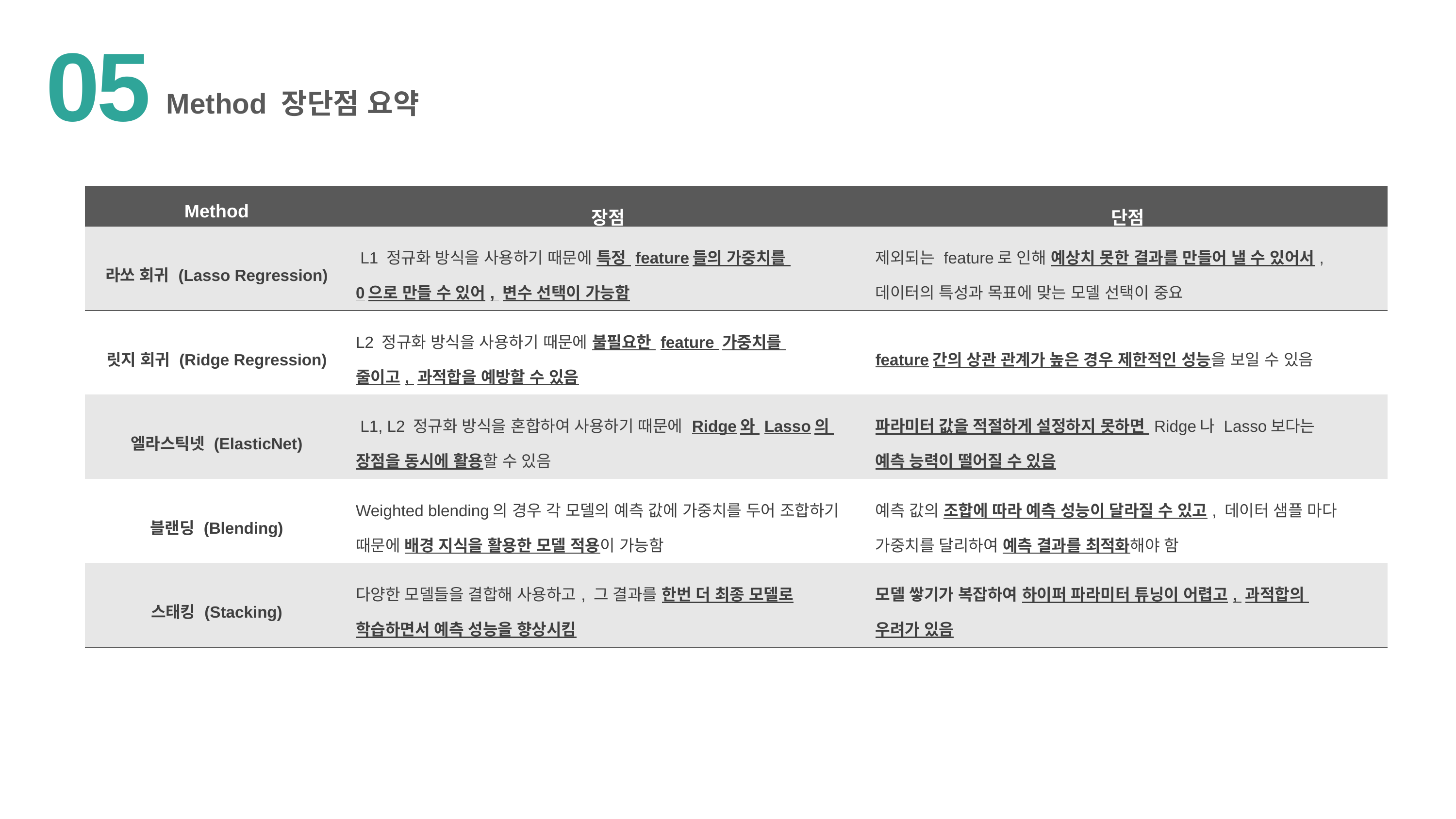

05
Method 장단점 요약
| Method | 장점 | 단점 |
| --- | --- | --- |
| 라쏘 회귀 (Lasso Regression) | L1 정규화 방식을 사용하기 때문에 특정 feature들의 가중치를 0으로 만들 수 있어, 변수 선택이 가능함 | 제외되는 feature로 인해 예상치 못한 결과를 만들어 낼 수 있어서, 데이터의 특성과 목표에 맞는 모델 선택이 중요 |
| 릿지 회귀 (Ridge Regression) | L2 정규화 방식을 사용하기 때문에 불필요한 feature 가중치를 줄이고, 과적합을 예방할 수 있음 | feature간의 상관 관계가 높은 경우 제한적인 성능을 보일 수 있음 |
| 엘라스틱넷 (ElasticNet) | L1, L2 정규화 방식을 혼합하여 사용하기 때문에 Ridge와 Lasso의 장점을 동시에 활용할 수 있음 | 파라미터 값을 적절하게 설정하지 못하면 Ridge나 Lasso보다는 예측 능력이 떨어질 수 있음 |
| 블랜딩 (Blending) | Weighted blending의 경우 각 모델의 예측 값에 가중치를 두어 조합하기 때문에 배경 지식을 활용한 모델 적용이 가능함 | 예측 값의 조합에 따라 예측 성능이 달라질 수 있고, 데이터 샘플 마다 가중치를 달리하여 예측 결과를 최적화해야 함 |
| 스태킹 (Stacking) | 다양한 모델들을 결합해 사용하고, 그 결과를 한번 더 최종 모델로 학습하면서 예측 성능을 향상시킴 | 모델 쌓기가 복잡하여 하이퍼 파라미터 튜닝이 어렵고, 과적합의 우려가 있음 |